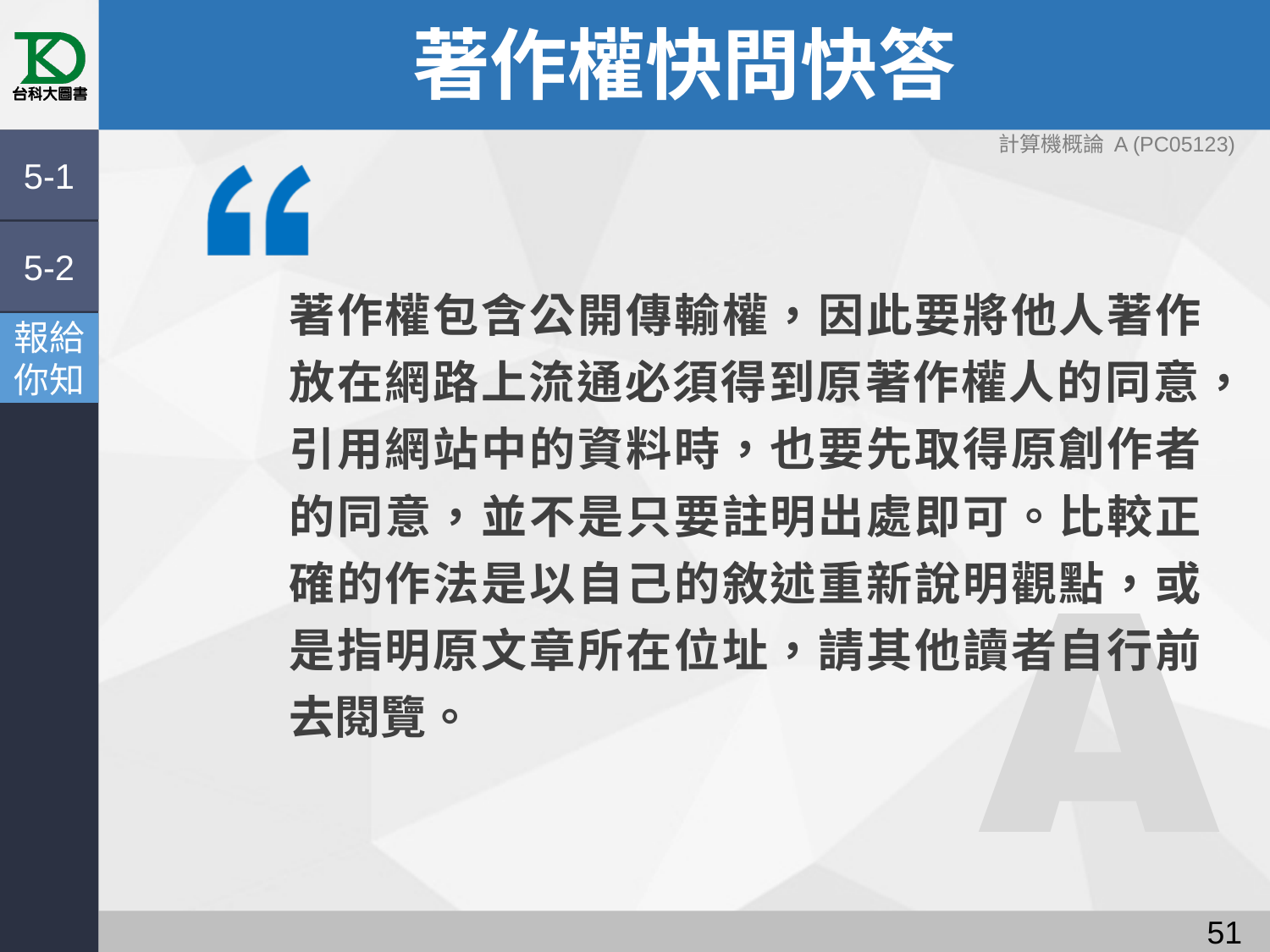

# 著作權快問快答
計算機概論 A (PC05123)
5-1
5-2
著作權包含公開傳輸權，因此要將他人著作放在網路上流通必須得到原著作權人的同意，引用網站中的資料時，也要先取得原創作者的同意，並不是只要註明出處即可。比較正確的作法是以自己的敘述重新說明觀點，或是指明原文章所在位址，請其他讀者自行前去閱覽。
報給
你知
A
51